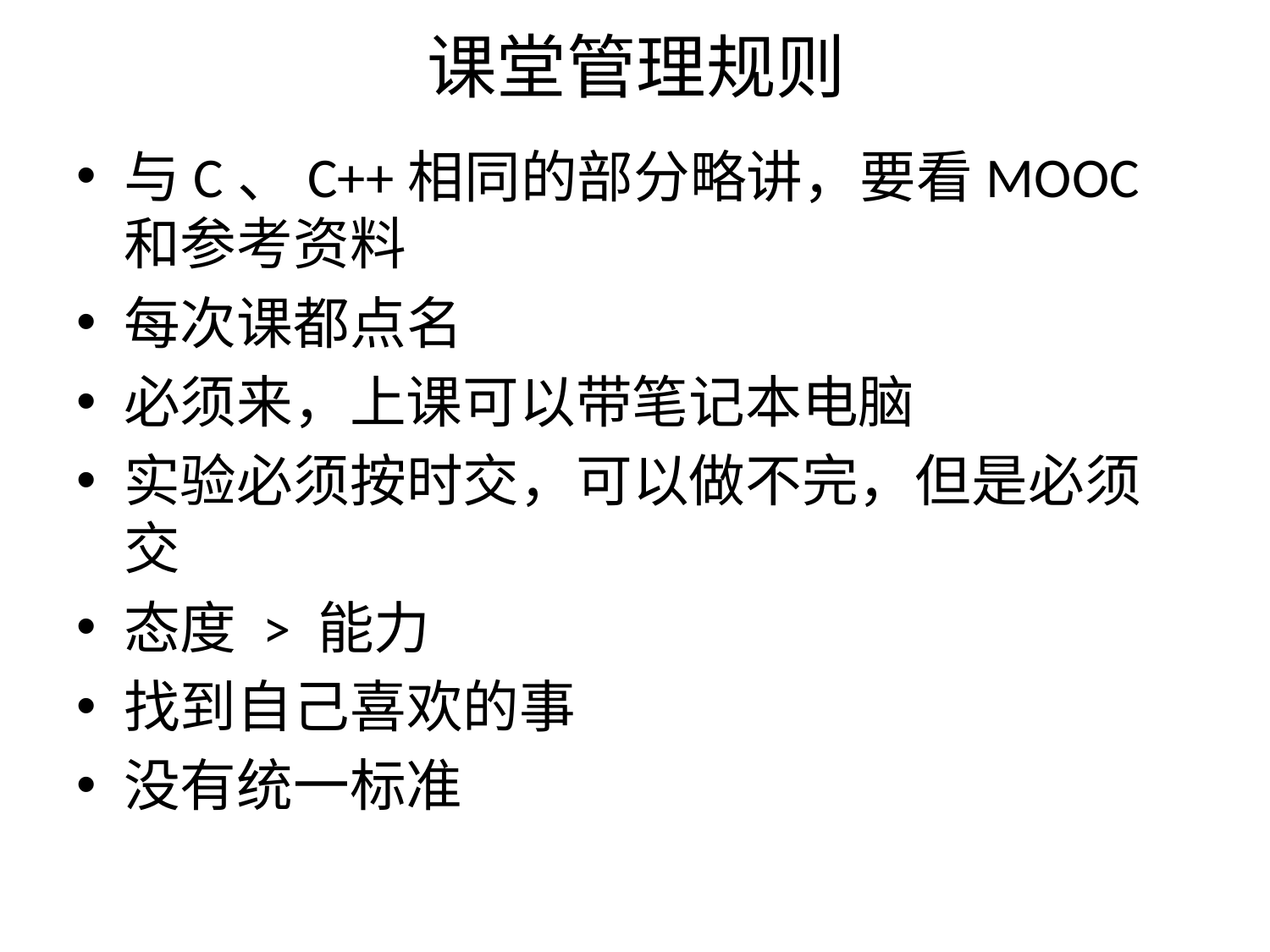

# 课堂管理规则
与C、C++相同的部分略讲，要看MOOC和参考资料
每次课都点名
必须来，上课可以带笔记本电脑
实验必须按时交，可以做不完，但是必须交
态度 > 能力
找到自己喜欢的事
没有统一标准